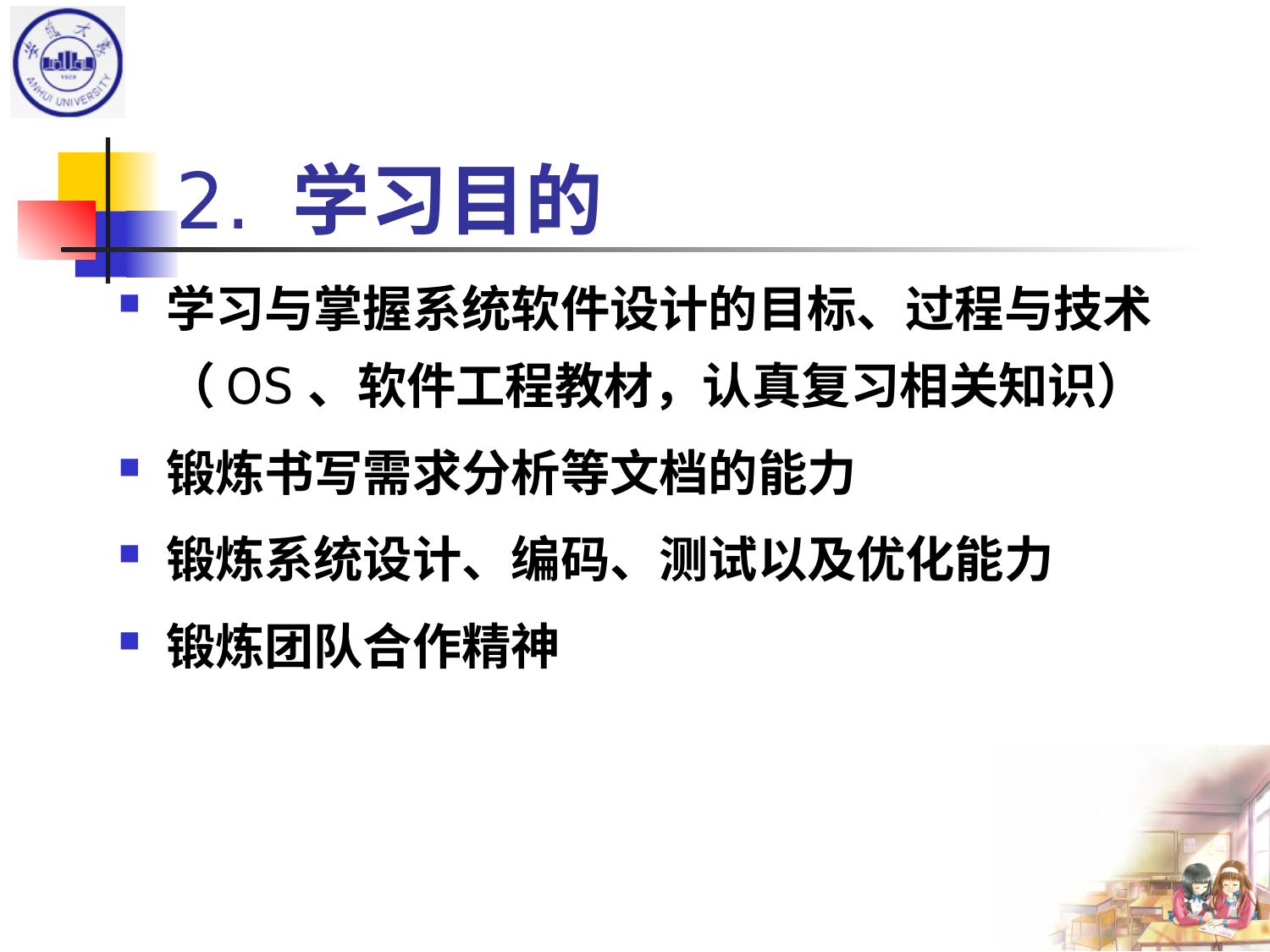

# 2. 学习目的
学习与掌握系统软件设计的目标、过程与技术（OS、软件工程教材，认真复习相关知识）
锻炼书写需求分析等文档的能力
锻炼系统设计、编码、测试以及优化能力
锻炼团队合作精神